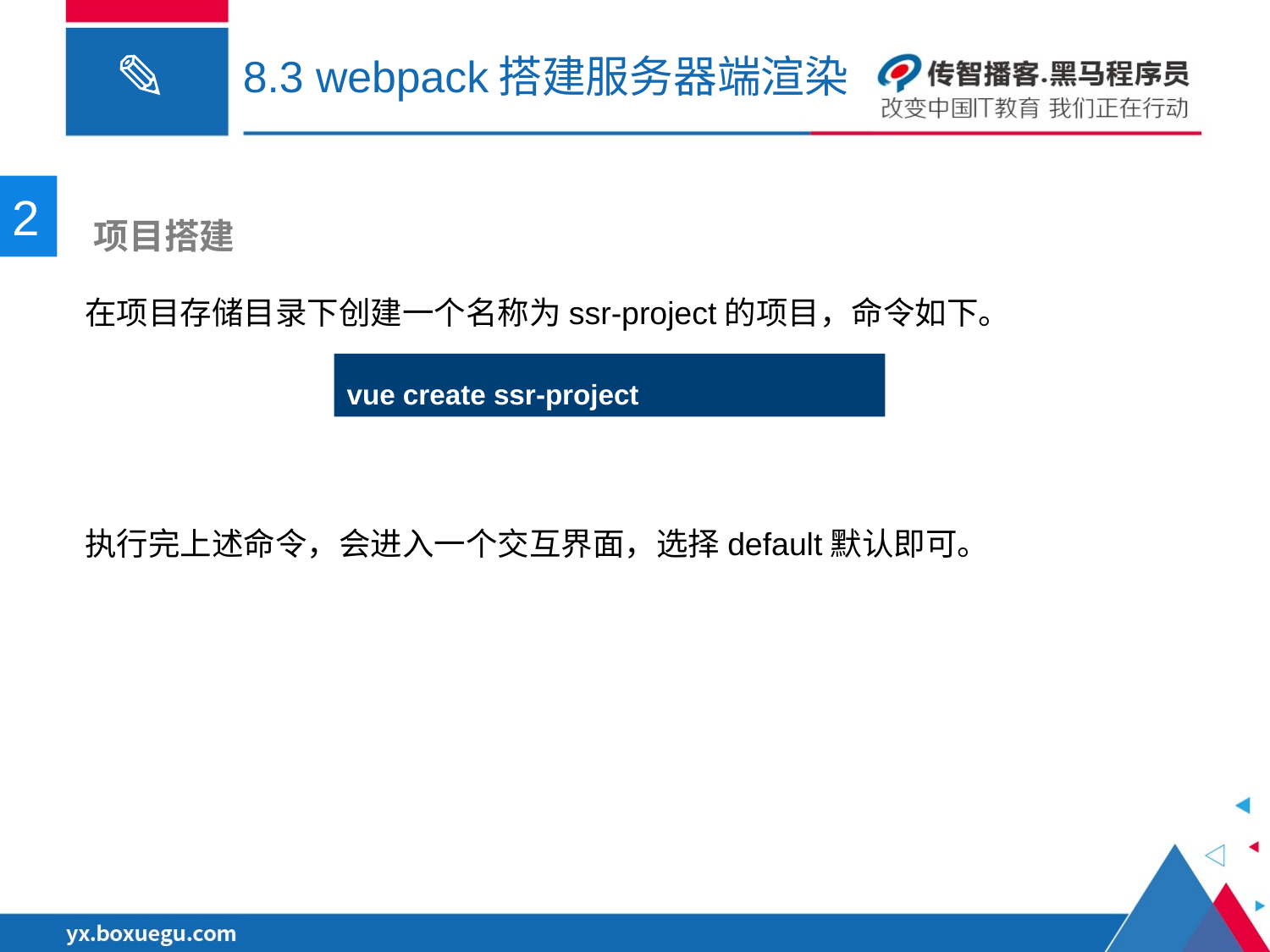

# 8.3 webpack搭建服务器端渲染

2
  项目搭建
在项目存储目录下创建一个名称为ssr-project的项目，命令如下。
vue create ssr-project
执行完上述命令，会进入一个交互界面，选择default默认即可。